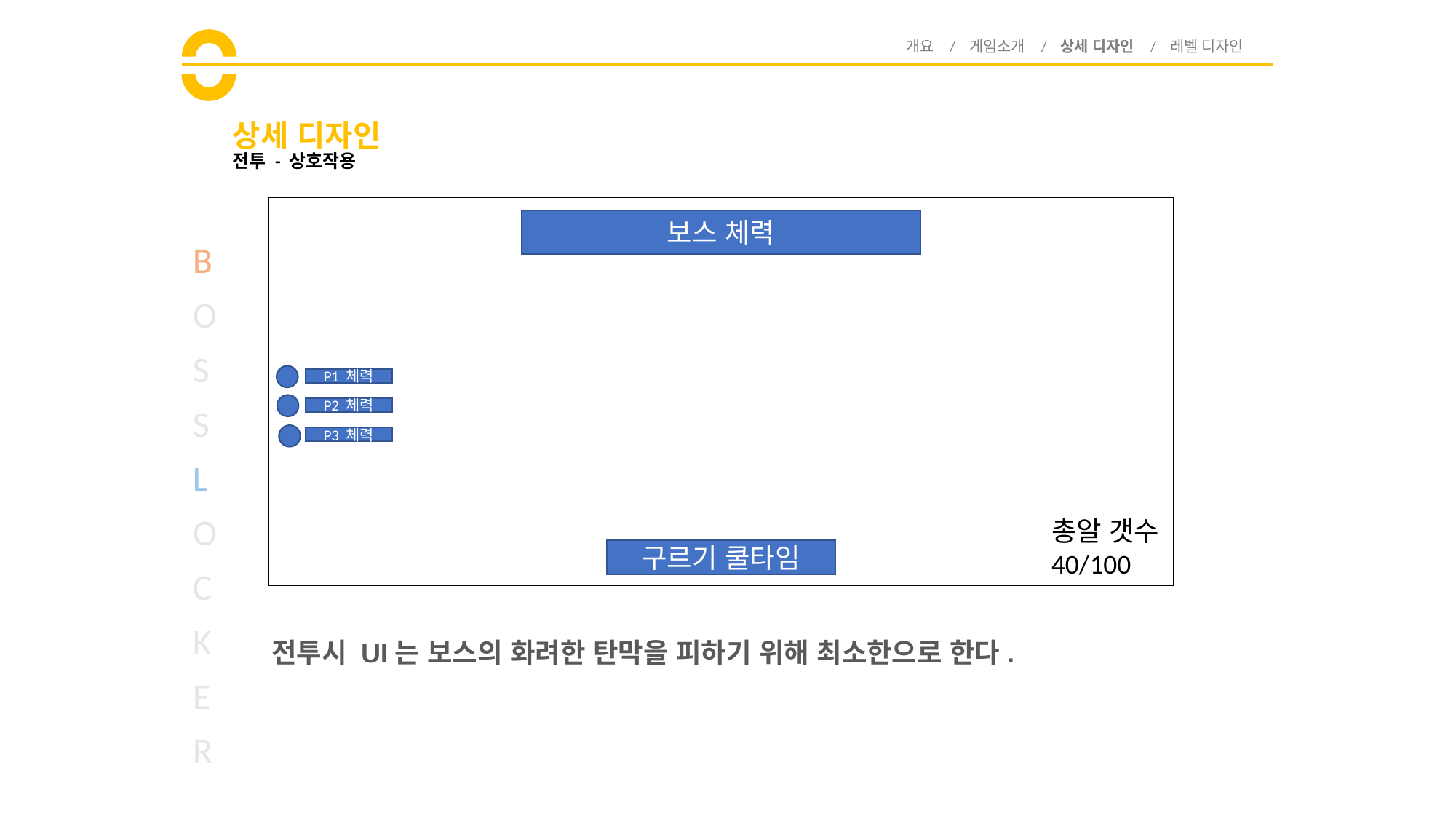

개요   /   게임소개   /   상세 디자인   /   레벨 디자인

# 상세 디자인
전투 - 상호작용

보스 체력
B
O
S
S
L
O
C
K
E
R

P1 체력

P2 체력

P3 체력
총알 갯수
40/100
구르기 쿨타임
전투시 UI는 보스의 화려한 탄막을 피하기 위해 최소한으로 한다.